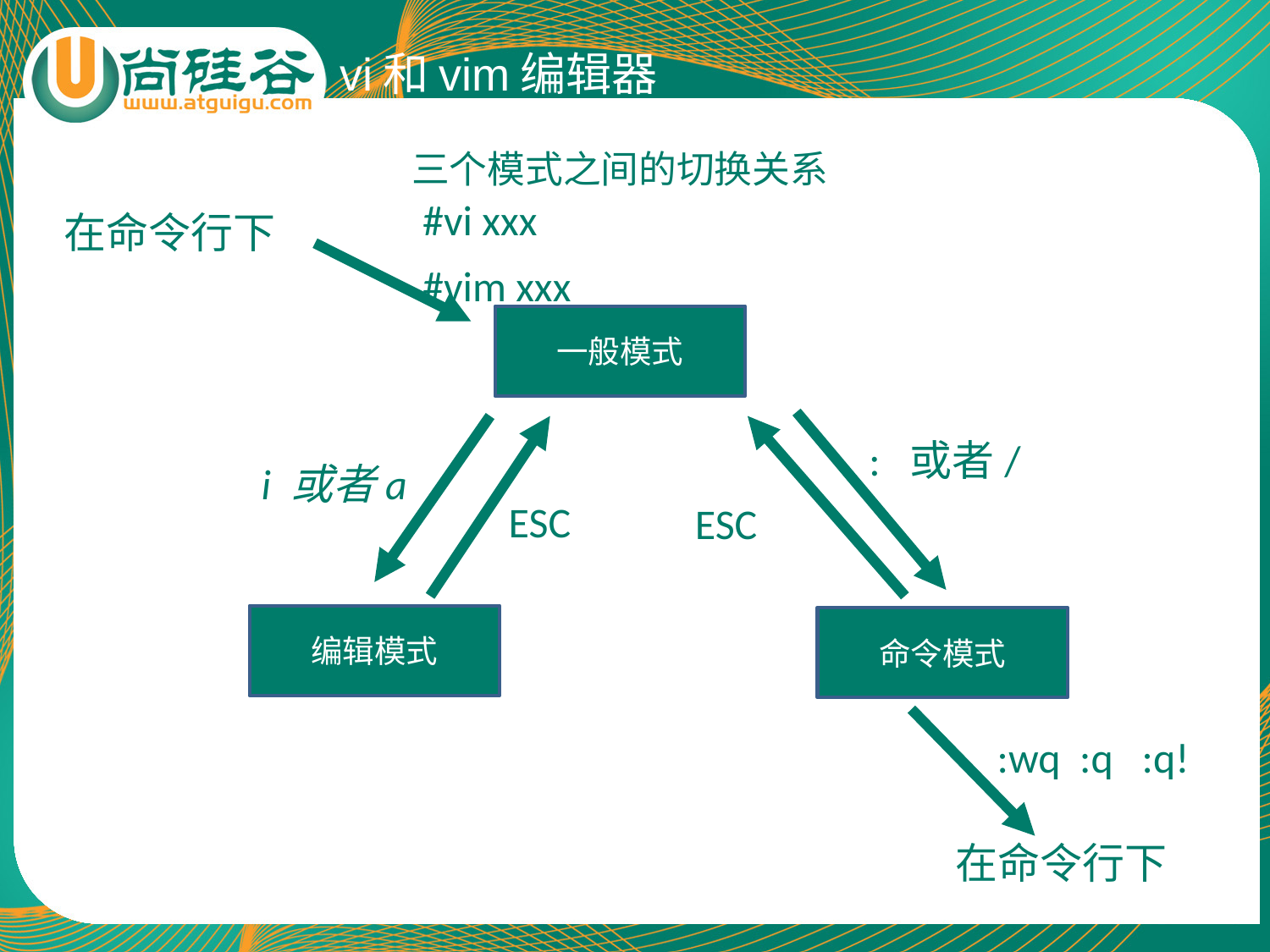

vi和vim编辑器
三个模式之间的切换关系
#vi xxx
#vim xxx

在命令行下
一般模式
:  或者/
i 或者a
ESC
ESC
编辑模式
命令模式
:wq  :q   :q!
在命令行下